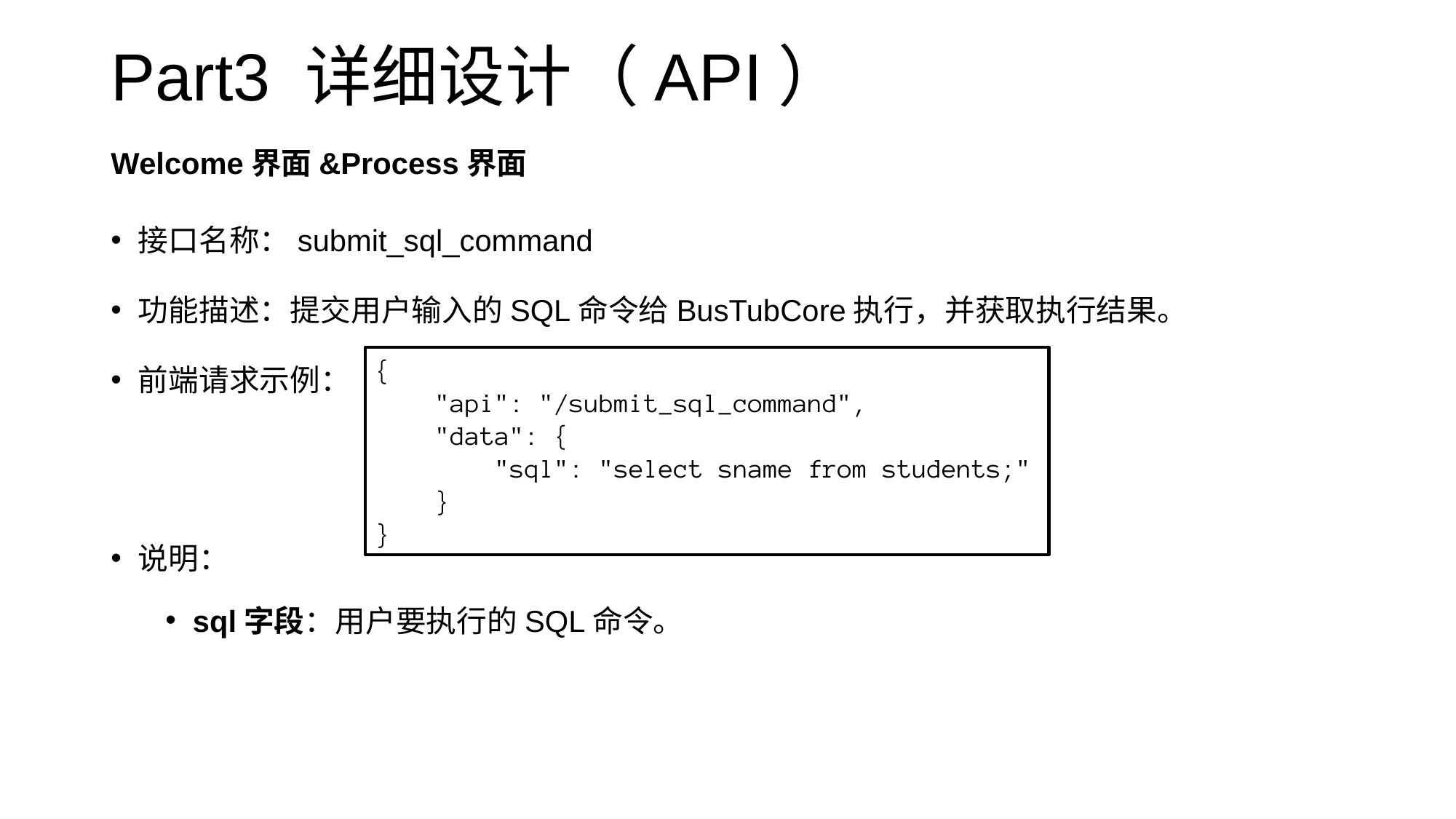

# Part3 详细设计（API）
Welcome界面&Process界面
接口名称：submit_sql_command
功能描述：提交用户输入的SQL命令给BusTubCore执行，并获取执行结果。
前端请求示例：

说明：
sql字段：用户要执行的SQL命令。

{
    "api": "/submit_sql_command",
    "data": {
        "sql": "select sname from students;"
    }
}